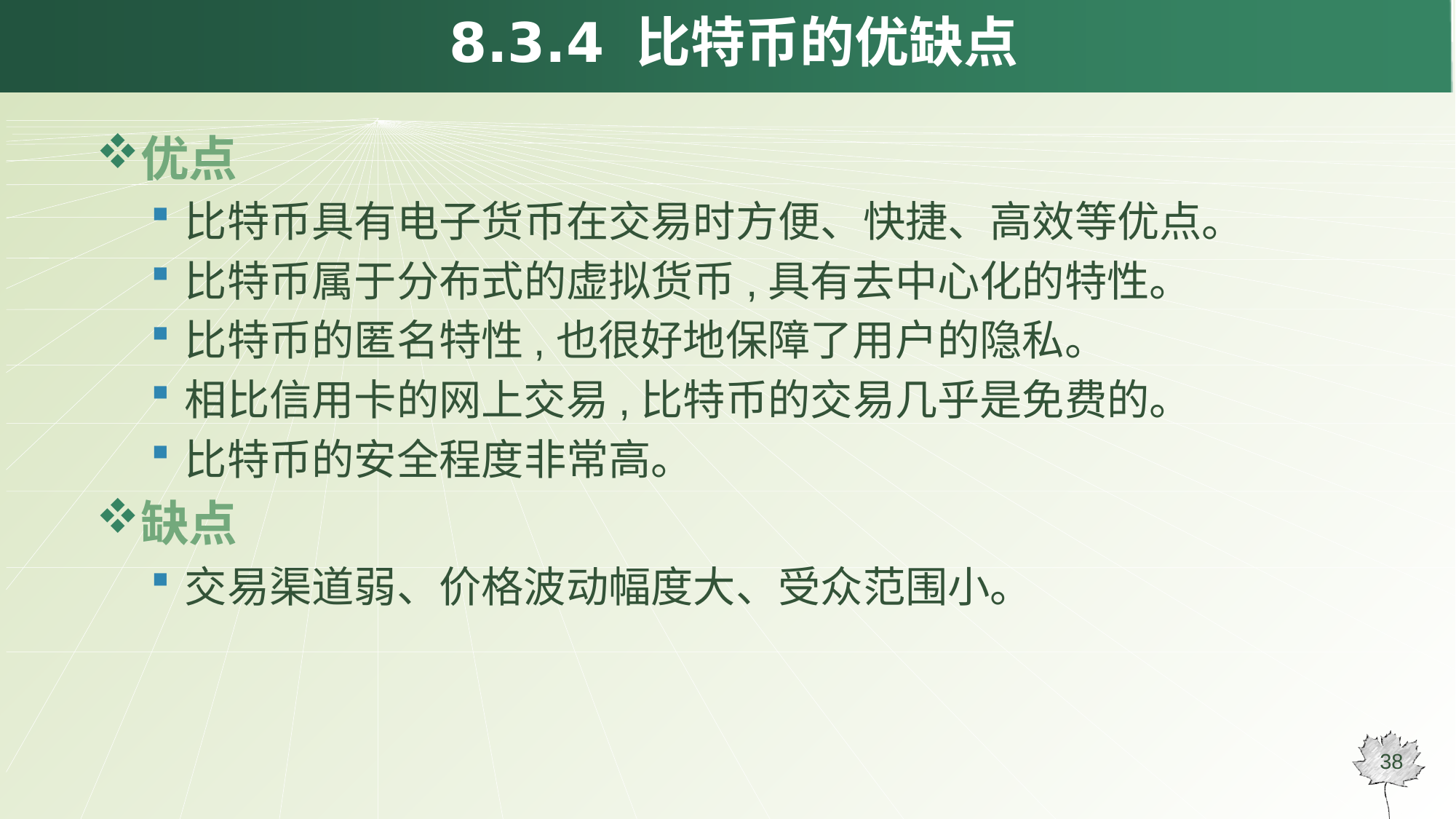

# 8.3.4 比特币的优缺点
优点
比特币具有电子货币在交易时方便、快捷、高效等优点。
比特币属于分布式的虚拟货币,具有去中心化的特性。
比特币的匿名特性,也很好地保障了用户的隐私。
相比信用卡的网上交易,比特币的交易几乎是免费的。
比特币的安全程度非常高。
缺点
交易渠道弱、价格波动幅度大、受众范围小。

38